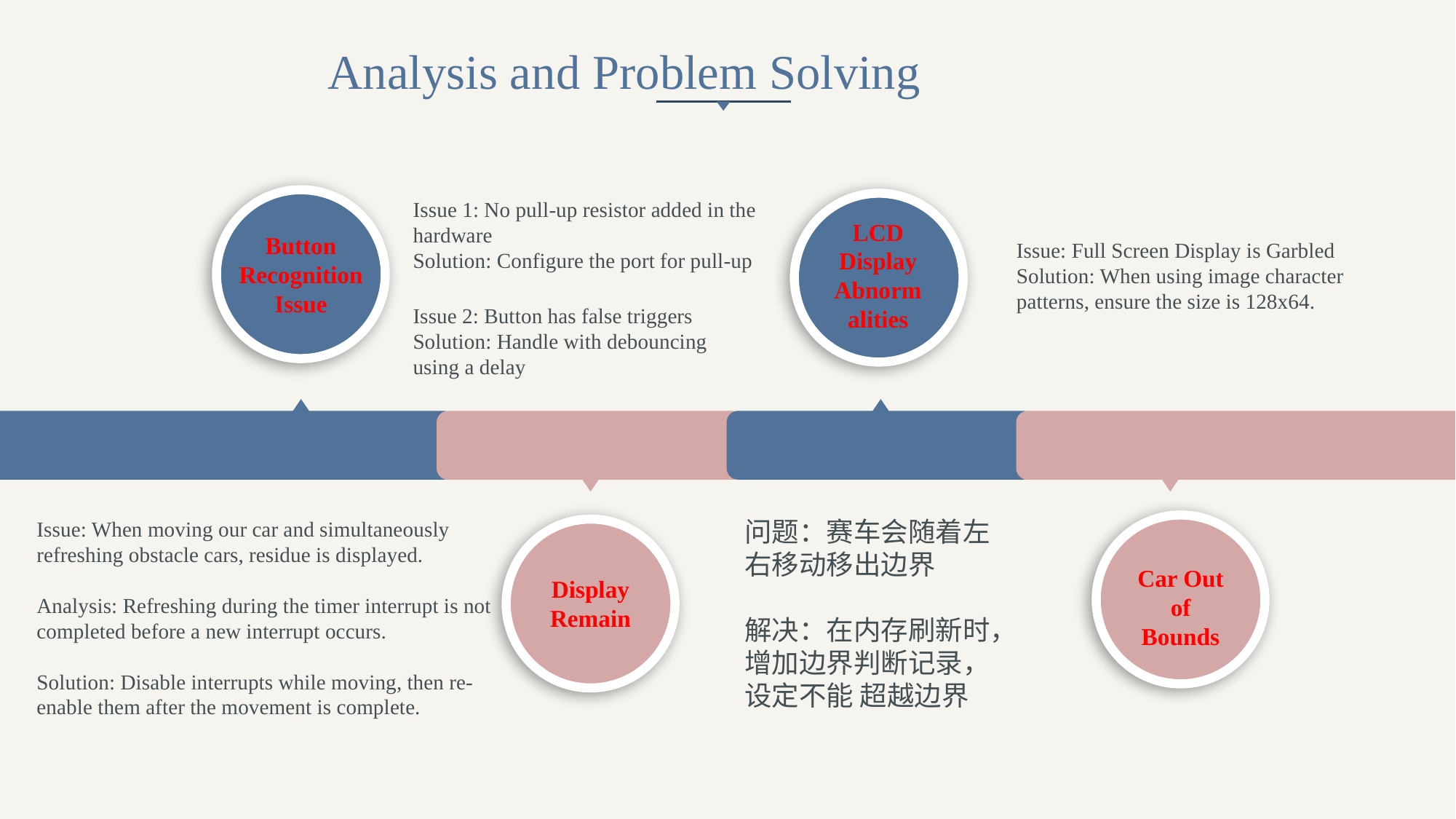

Analysis and Problem Solving

Issue 1: No pull-up resistor added in the hardware
Solution: Configure the port for pull-up
LCD Display Abnormalities
Button Recognition Issue
Issue: Full Screen Display is Garbled
Solution: When using image character patterns, ensure the size is 128x64.
Issue 2: Button has false triggers
Solution: Handle with debouncing using a delay

问题：赛车会随着左右移动移出边界

解决：在内存刷新时，增加边界判断记录，设定不能 超越边界

Issue: When moving our car and simultaneously refreshing obstacle cars, residue is displayed.

Analysis: Refreshing during the timer interrupt is not completed before a new interrupt occurs.

Solution: Disable interrupts while moving, then re-enable them after the movement is complete.

Car Out of Bounds
Display Remain
延迟符号